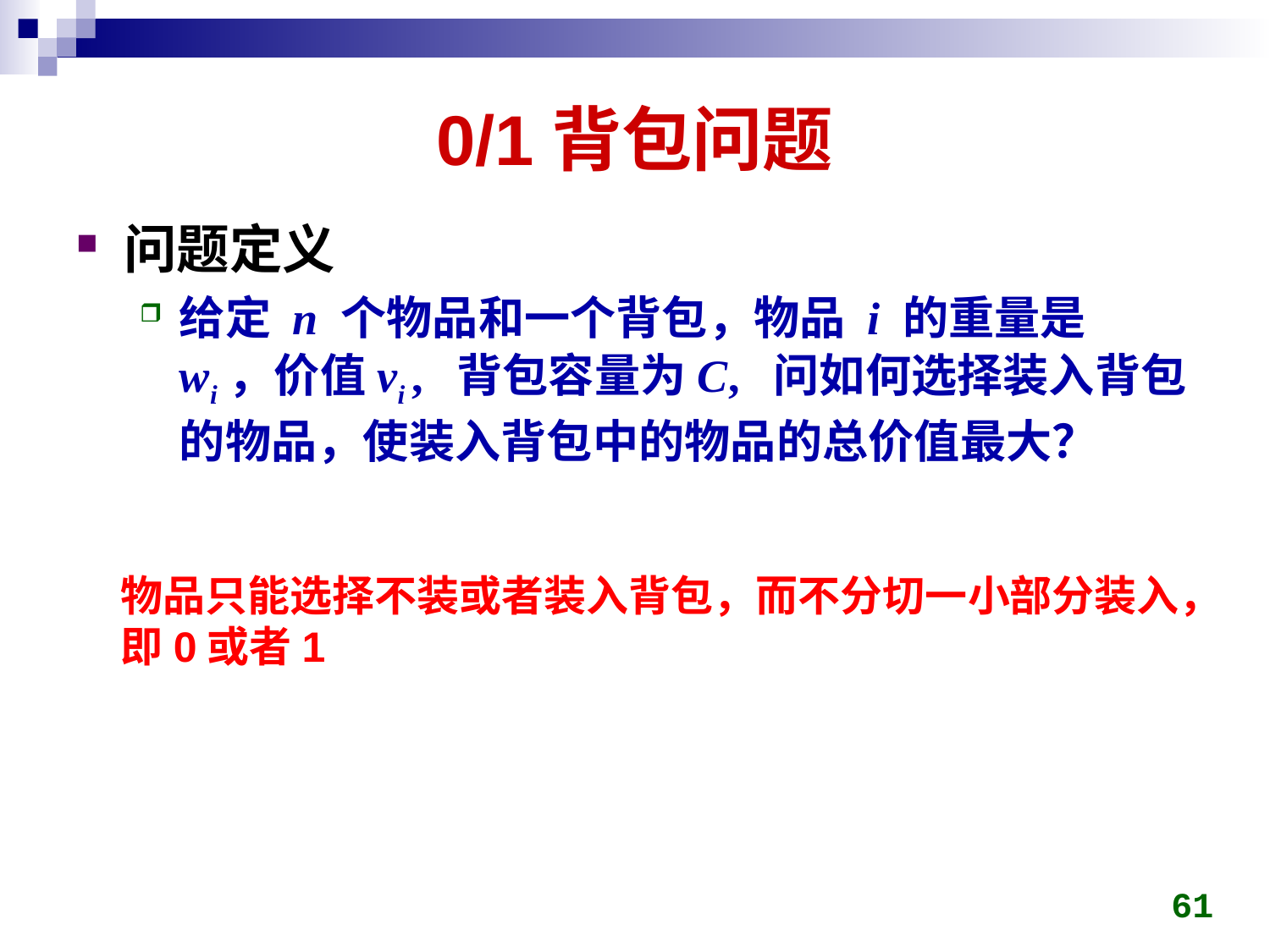

# 0/1背包问题
问题定义
给定 n 个物品和一个背包，物品 i 的重量是 wi，价值vi ,  背包容量为C,  问如何选择装入背包的物品，使装入背包中的物品的总价值最大？

物品只能选择不装或者装入背包，而不分切一小部分装入，
即0或者1
61